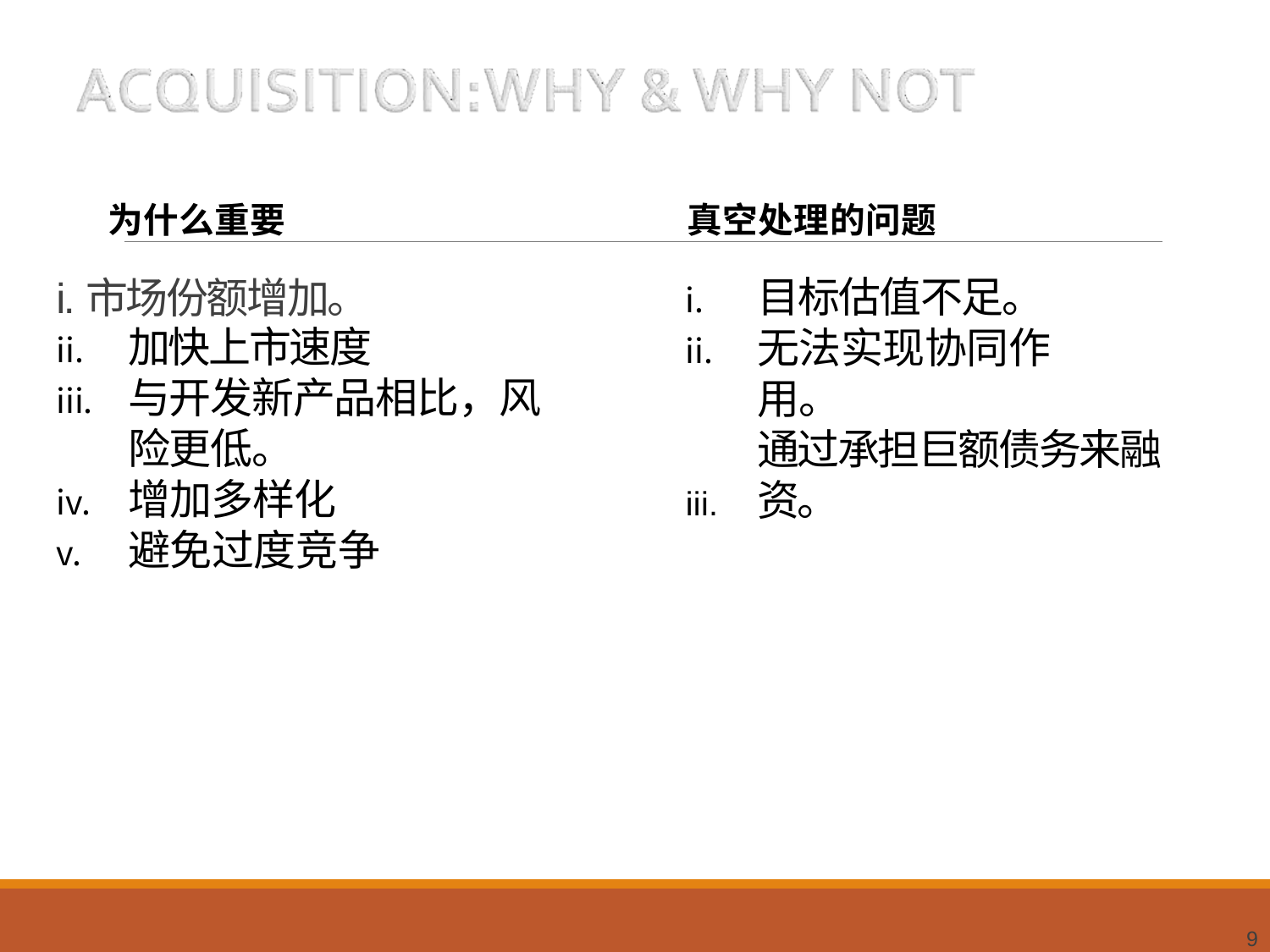

为什么重要
真空处理的问题
# i.市场份额增加。
目标估值不足。
无法实现协同作用。
通过承担巨额债务来融资。
加快上市速度
与开发新产品相比，风险更低。
增加多样化
避免过度竞争
iii.
9